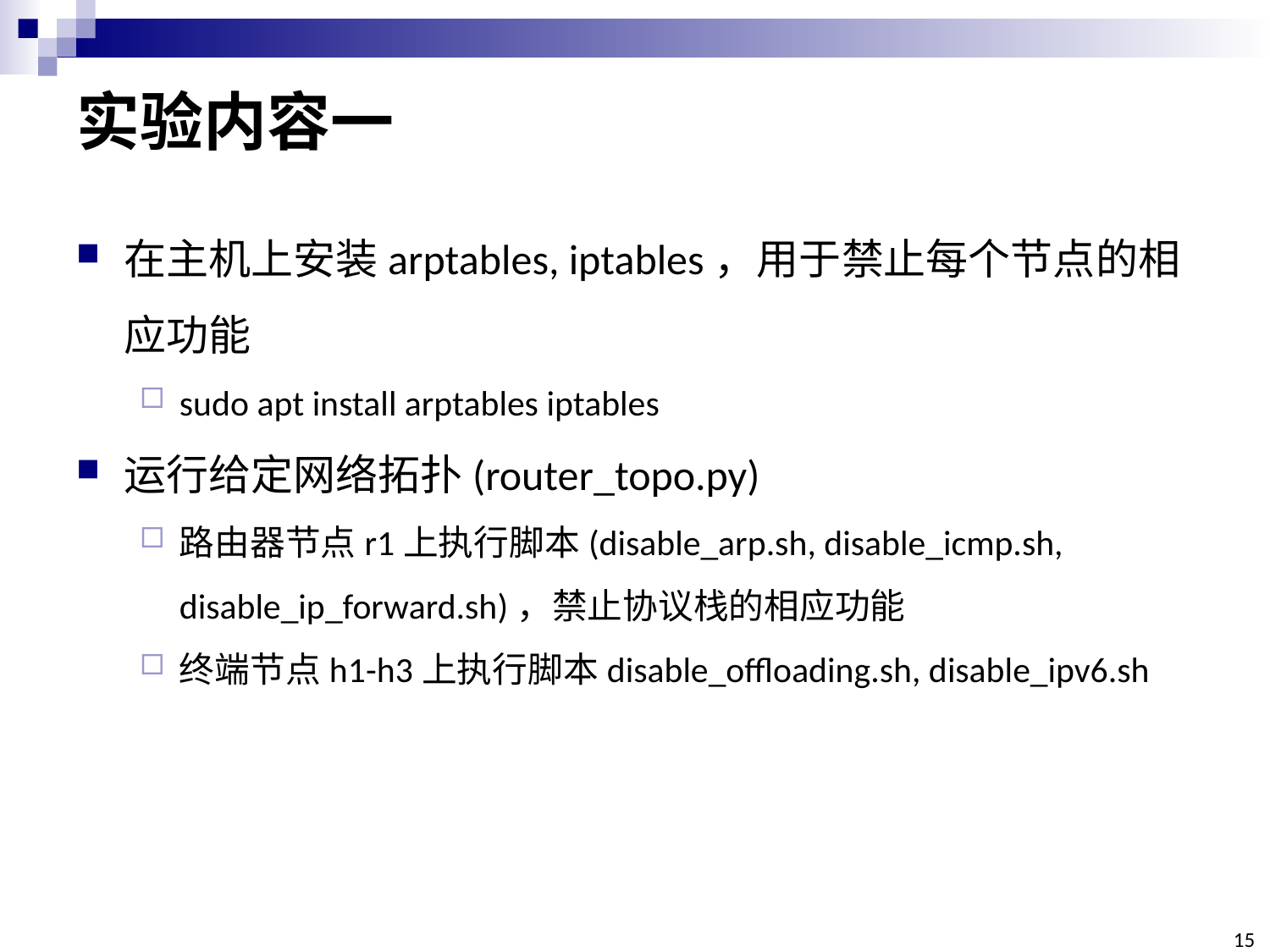

# 实验内容一
在主机上安装arptables, iptables，用于禁止每个节点的相应功能
sudo apt install arptables iptables
运行给定网络拓扑(router_topo.py)
路由器节点r1上执行脚本(disable_arp.sh, disable_icmp.sh, disable_ip_forward.sh)，禁止协议栈的相应功能
终端节点h1-h3上执行脚本disable_offloading.sh, disable_ipv6.sh
15